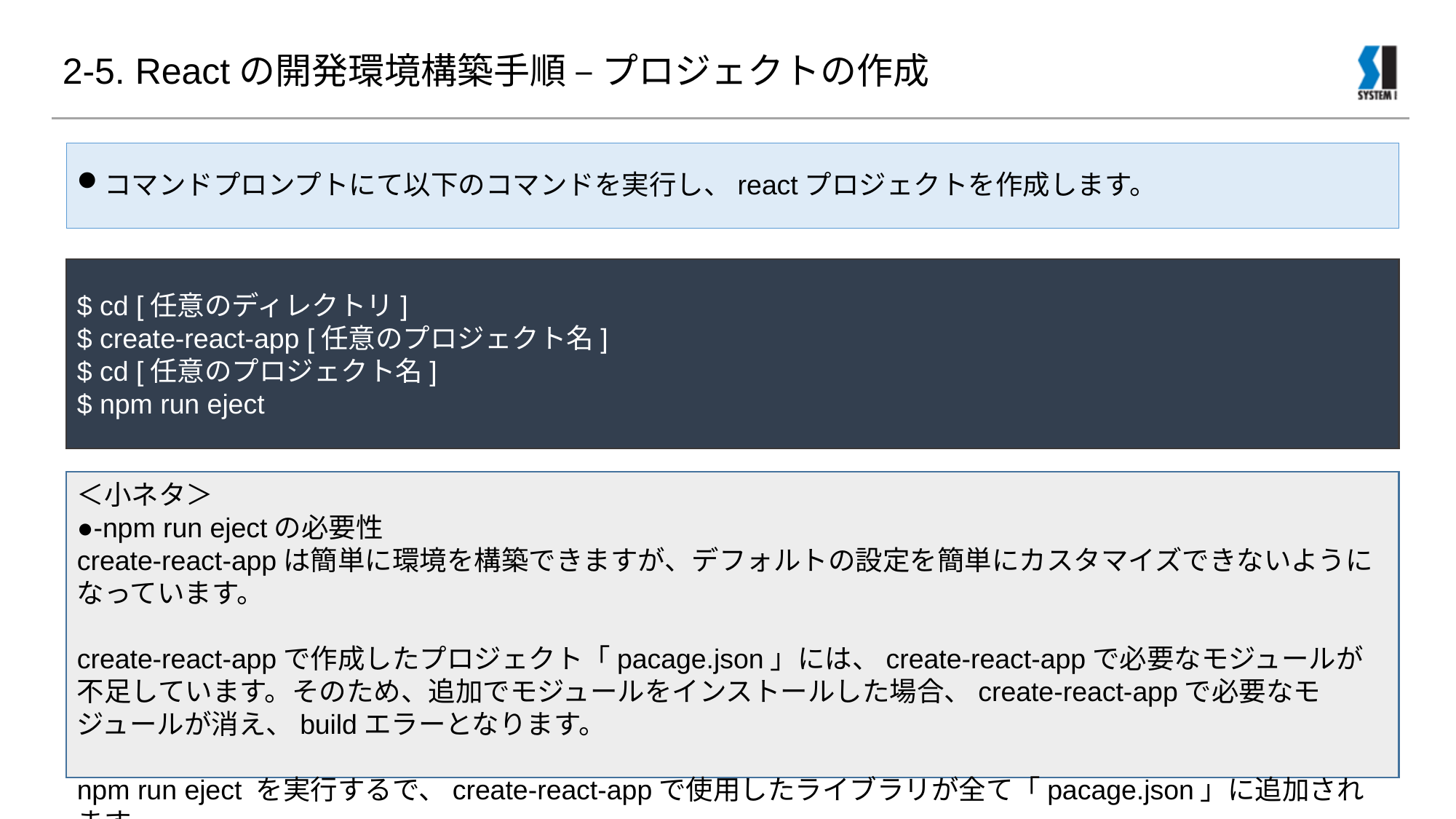

# 2-5. Reactの開発環境構築手順 – プロジェクトの作成
コマンドプロンプトにて以下のコマンドを実行し、reactプロジェクトを作成します。
$ cd [任意のディレクトリ]
$ create-react-app [任意のプロジェクト名]
$ cd [任意のプロジェクト名]
$ npm run eject
＜小ネタ＞
●-npm run ejectの必要性
create-react-appは簡単に環境を構築できますが、デフォルトの設定を簡単にカスタマイズできないようになっています。

create-react-appで作成したプロジェクト「pacage.json」には、create-react-appで必要なモジュールが不足しています。そのため、追加でモジュールをインストールした場合、create-react-appで必要なモジュールが消え、buildエラーとなります。

npm run eject を実行するで、create-react-appで使用したライブラリが全て「pacage.json」に追加されます。